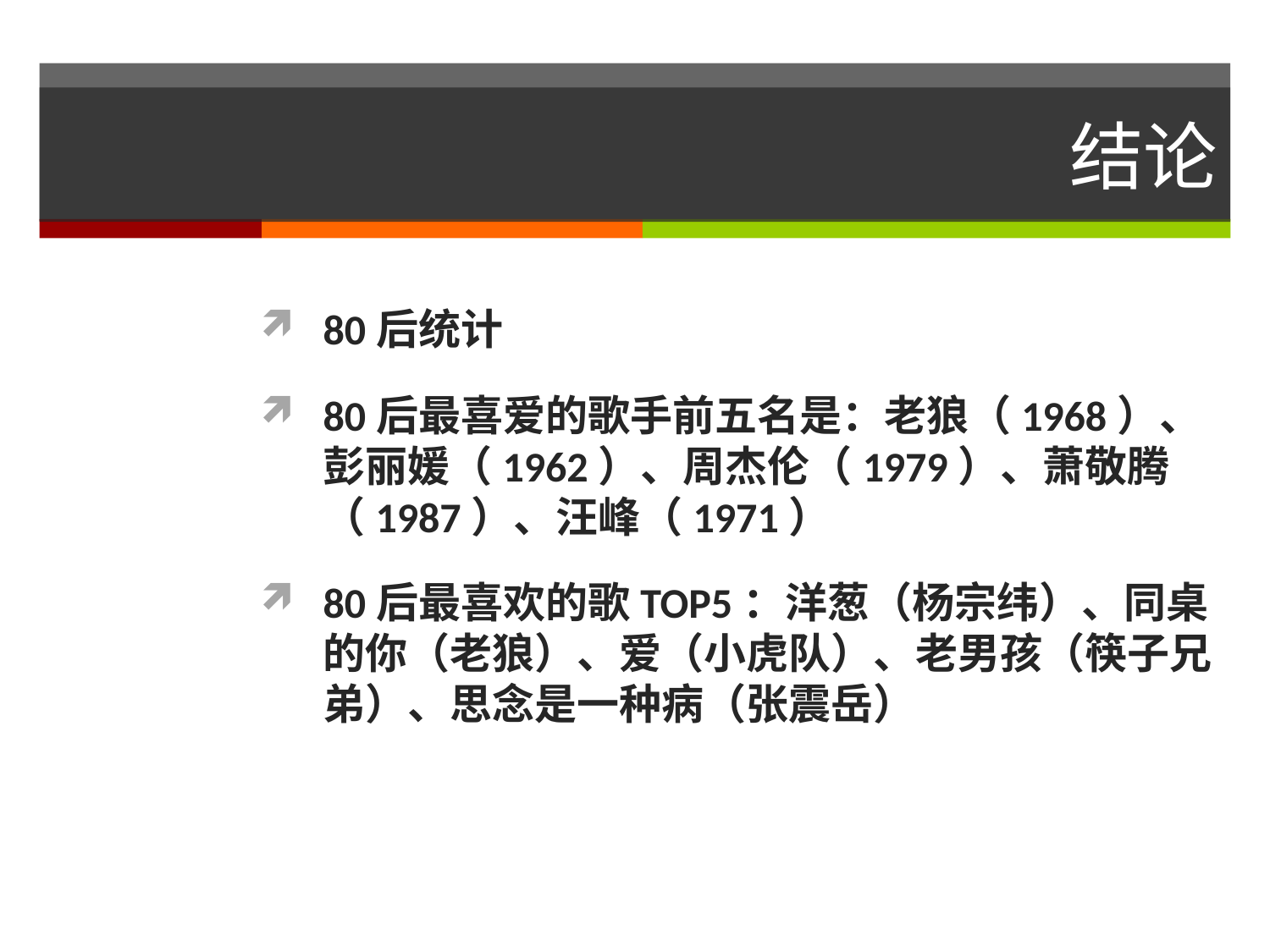

# 结论
80后统计
80后最喜爱的歌手前五名是：老狼（1968）、彭丽媛（1962）、周杰伦（1979）、萧敬腾（1987）、汪峰（1971）
80后最喜欢的歌TOP5：洋葱（杨宗纬）、同桌的你（老狼）、爱（小虎队）、老男孩（筷子兄弟）、思念是一种病（张震岳）